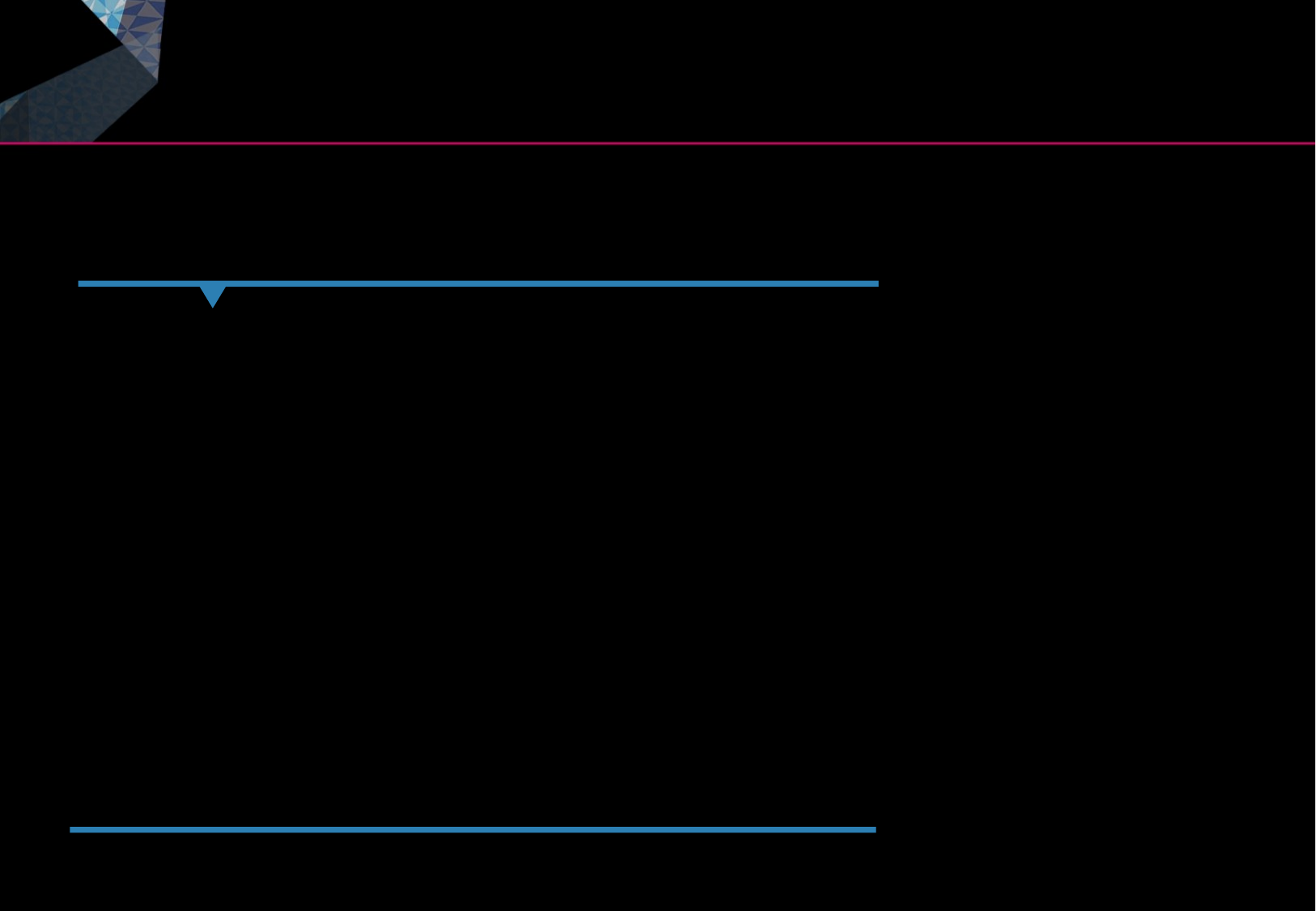

Handler 특징
DefaultAnnotationHandlerMapping 특징

DefaultAnnotationHandlerMapping
○ @RequestMapping 이라는 애노테이션을 컨트롤러 클래스나 메소드에 직접 부여하고 이를 이용해 매핑하는 전략이다.
○ @RequestMapping 은 메소드 단위로도 URL 을 매핑해 줄 수 있어서 컨트롤러의 개수를 획기적으로 줄일 수 있다는 장점이 있다.
○ 또한 URL 뿐 아니라, GET/POST 와 같은 HTTP 메소드 정보, 심지어는 파라메터와 HTTP 헤더정보까지 매핑에 활용할 수 있다.
○ 예를 들어 같은 URL 이지만 GET과 POST 인 경우를 따로 분리한다거나, 특정 파라메터가 지정됐을 때만 따로 분리하는 식의 컨트롤러 매핑이 가능하다.
○ 반면에 매핑 애노테이션의 사용정책과 작성 기준을 잘 만들어 두지 않으면, 개발자마다 제멋대로 매핑방식을 적용해서 매핑정보가 지저분해지고 관리하기 힘들어질 수도 있으니 주의해야 한다.

출처: http://springsource.tistory.com/3 [Rednics Blog]